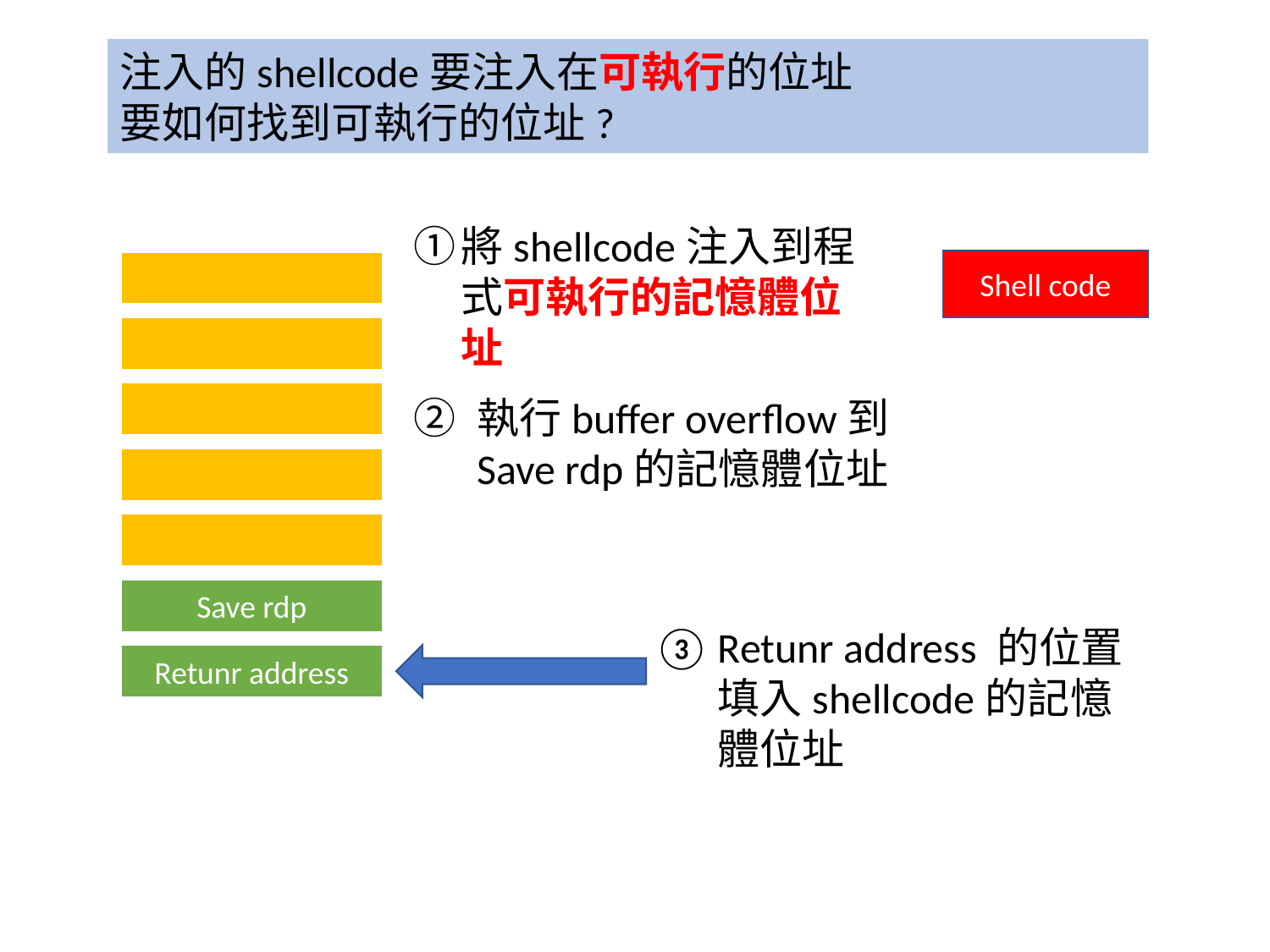

注入的shellcode要注入在可執行的位址
要如何找到可執行的位址?
將shellcode注入到程式可執行的記憶體位址
Shell code

Save rdp
Retunr address
執行buffer overflow到Save rdp的記憶體位址
Retunr address 的位置填入shellcode的記憶體位址